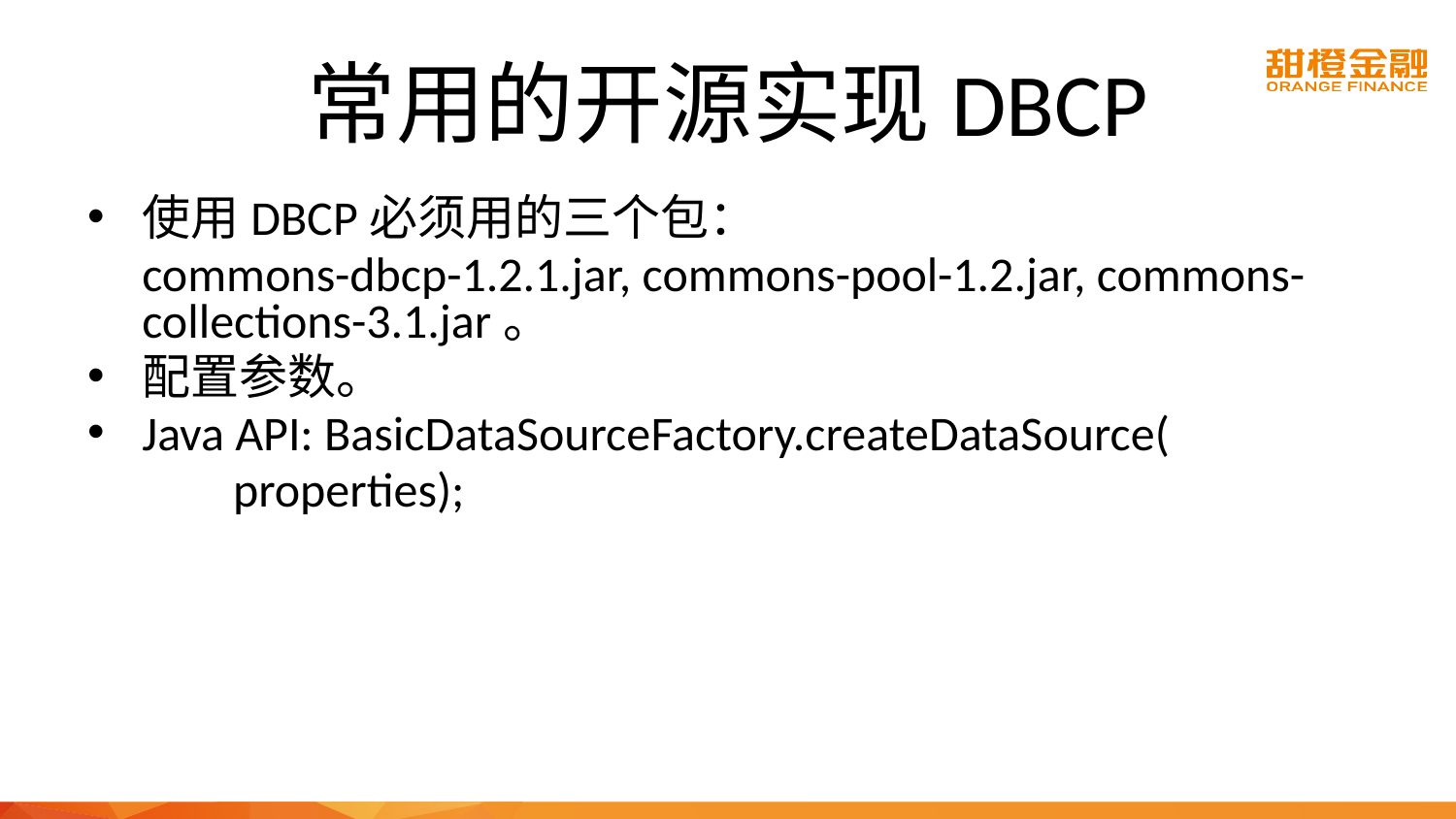

# 常用的开源实现DBCP
使用DBCP必须用的三个包：
	commons-dbcp-1.2.1.jar, commons-pool-1.2.jar, commons-collections-3.1.jar。
配置参数。
Java API: BasicDataSourceFactory.createDataSource(
properties);